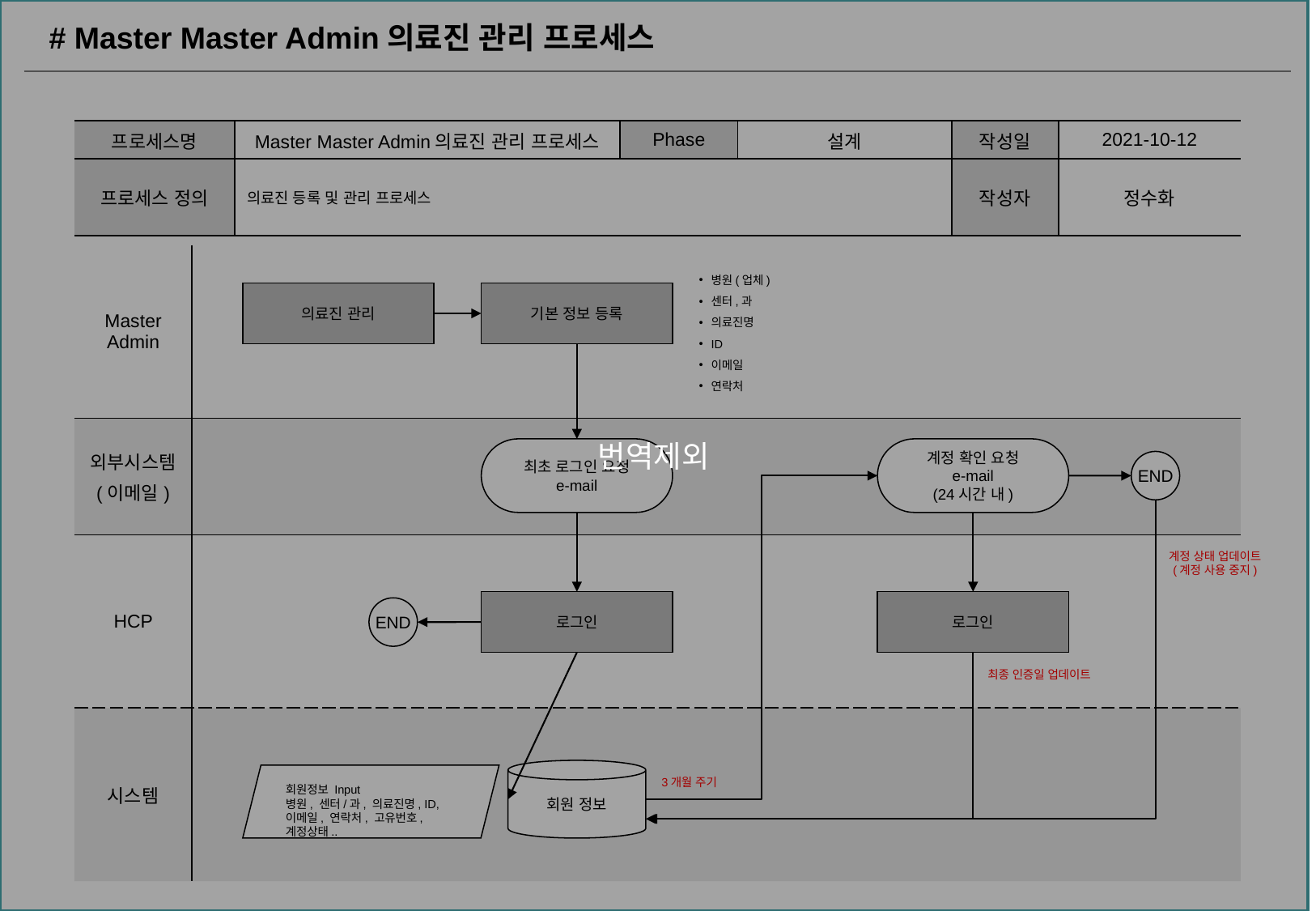

번역제외
# Master Master Admin의료진 관리 프로세스
| 프로세스명 | Master Master Admin의료진 관리 프로세스 | Phase | 설계 | 작성일 | 2021-10-12 |
| --- | --- | --- | --- | --- | --- |
| 프로세스 정의 | 의료진 등록 및 관리 프로세스 |  |  | 작성자 | 정수화 |
| Master Admin |  |
| --- | --- |
| 외부시스템 (이메일) |  |
| HCP |  |
| 시스템 |  |
병원(업체)
센터,과
의료진명
ID
이메일
연락처
의료진 관리
기본 정보 등록
최초 로그인 요청
e-mail
계정 확인 요청
e-mail
(24시간 내)
END
계정 상태 업데이트
(계정 사용 중지)
로그인
로그인
END
최종 인증일 업데이트
회원 정보

회원정보 Input
병원, 센터/과, 의료진명, ID, 이메일, 연락처, 고유번호, 계정상태..
3개월 주기